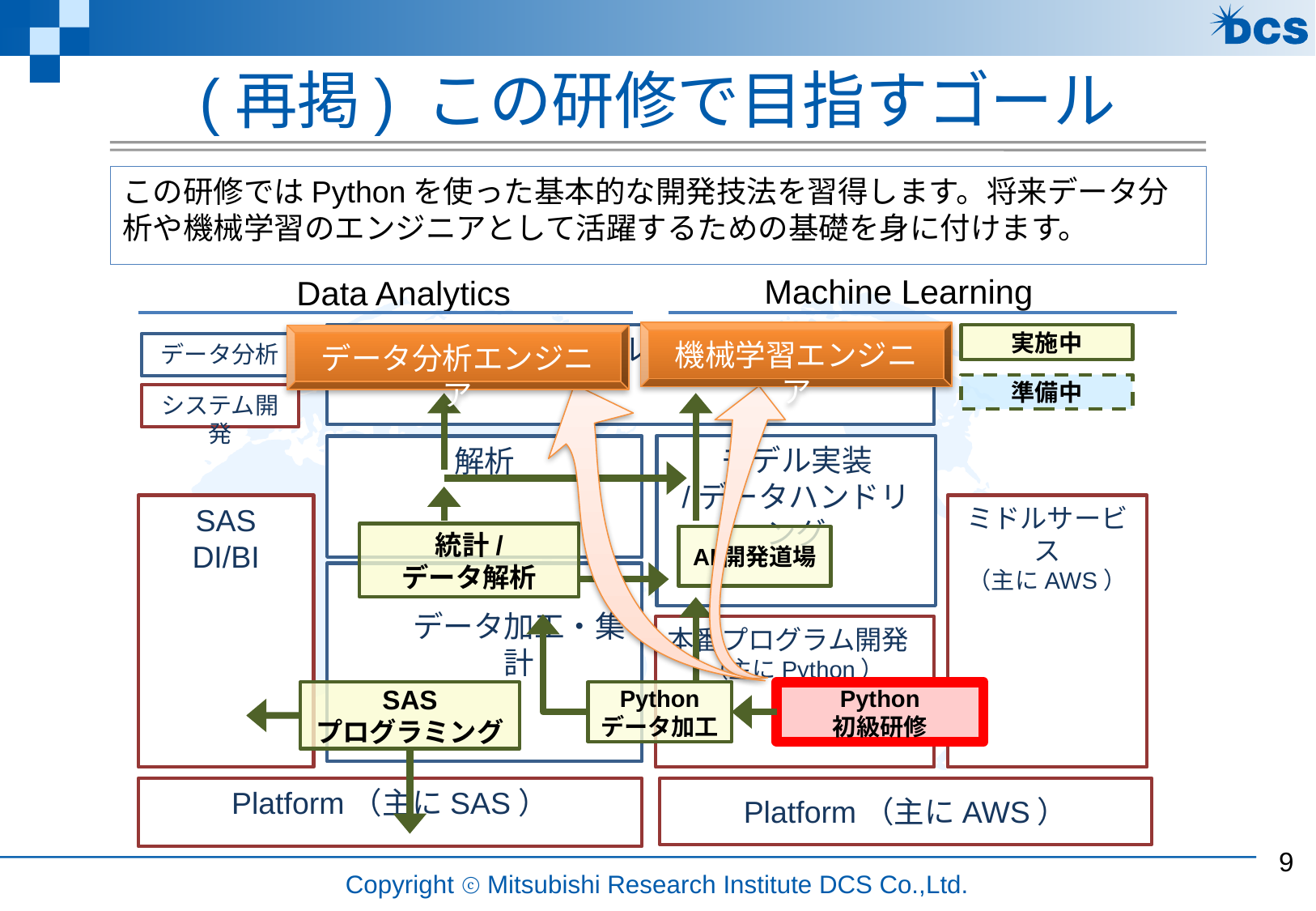

# (再掲) この研修で目指すゴール
この研修ではPythonを使った基本的な開発技法を習得します。将来データ分析や機械学習のエンジニアとして活躍するための基礎を身に付けます。
Machine Learning
Data Analytics
モデル構築
実施中
データ分析
準備中
システム開発
モデル実装
/データハンドリング
解析
SAS
DI/BI
ミドルサービス
（主にAWS）
統計/
データ解析
AI開発道場
データ加工・集計

本番プログラム開発
（主にPython）
SAS
プログラミング
Python
データ加工
Python
初級研修
Platform（主にSAS）
Platform（主にAWS）
機械学習エンジニア
データ分析エンジニア

9
Copyright ⓒ Mitsubishi Research Institute DCS Co.,Ltd.